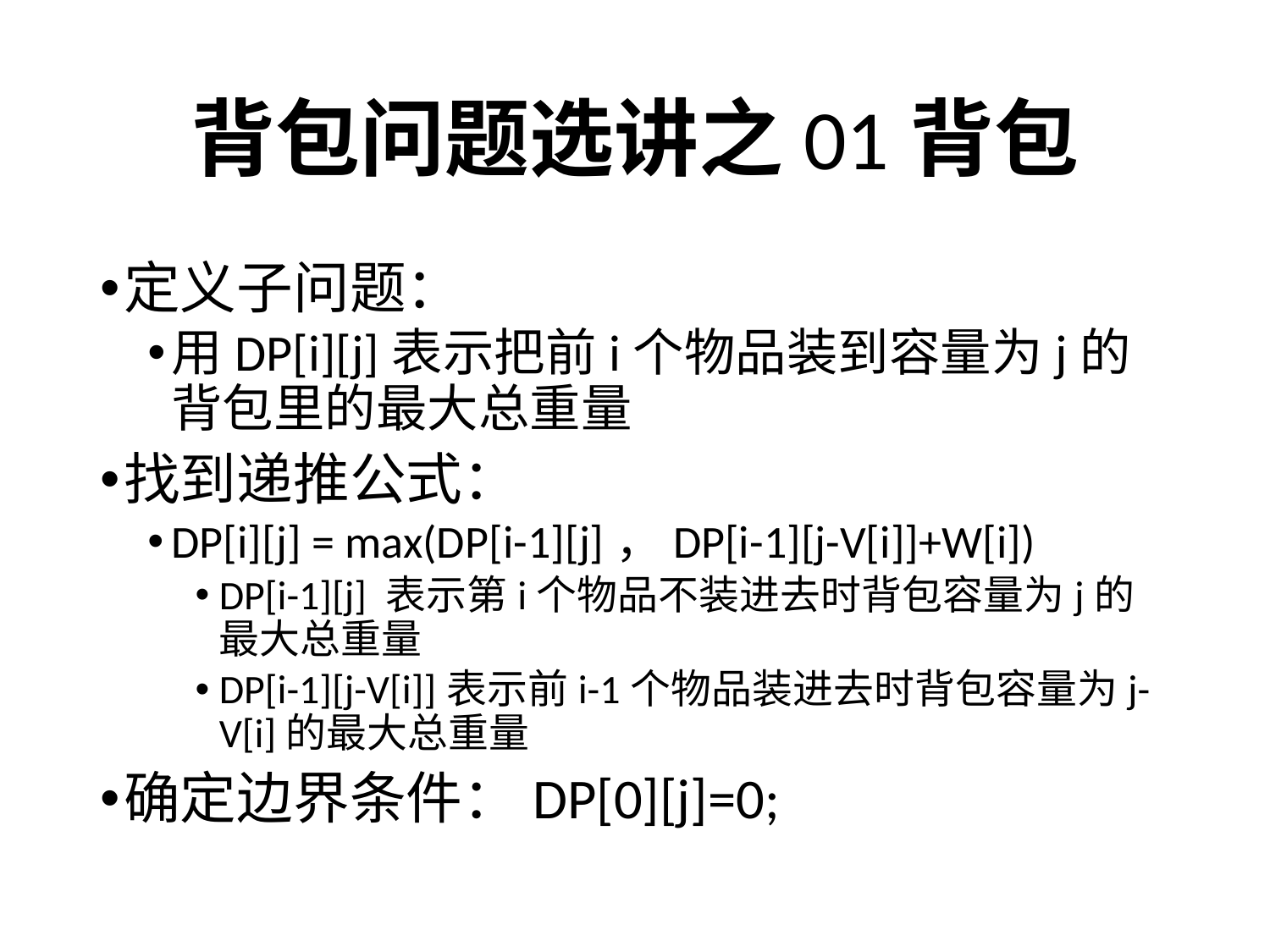

# 背包问题选讲之01背包
定义子问题：
用DP[i][j]表示把前i个物品装到容量为j的背包里的最大总重量
找到递推公式：
DP[i][j] = max(DP[i-1][j]，DP[i-1][j-V[i]]+W[i])
DP[i-1][j] 表示第i个物品不装进去时背包容量为j的最大总重量
DP[i-1][j-V[i]]表示前i-1个物品装进去时背包容量为j-V[i]的最大总重量
确定边界条件：DP[0][j]=0;